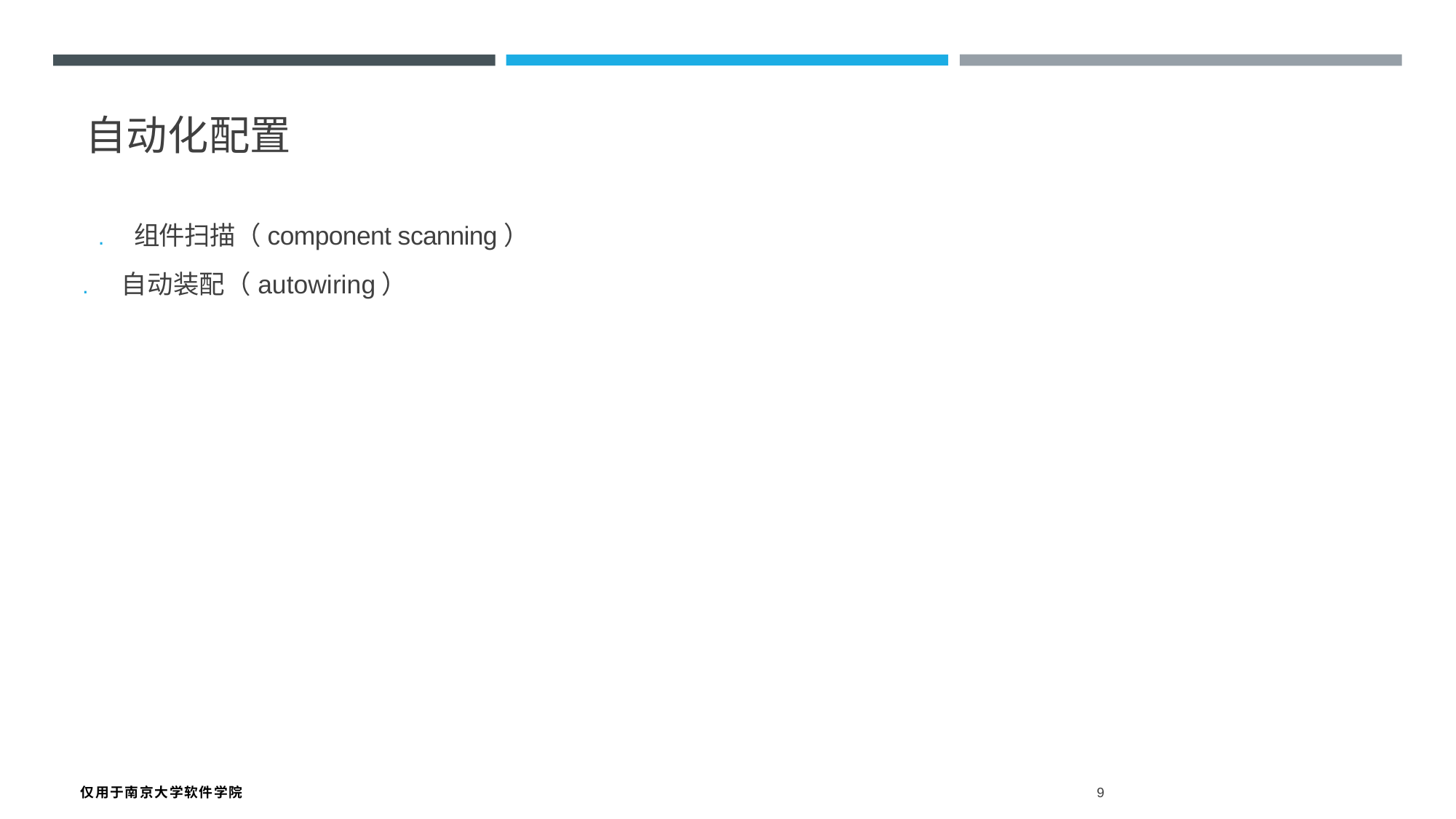

自动化配置

.   组件扫描（component scanning）

.    自动装配（autowiring）

仅用于南京大学软件学院                                                                                                                                                                                                                                                                                 9